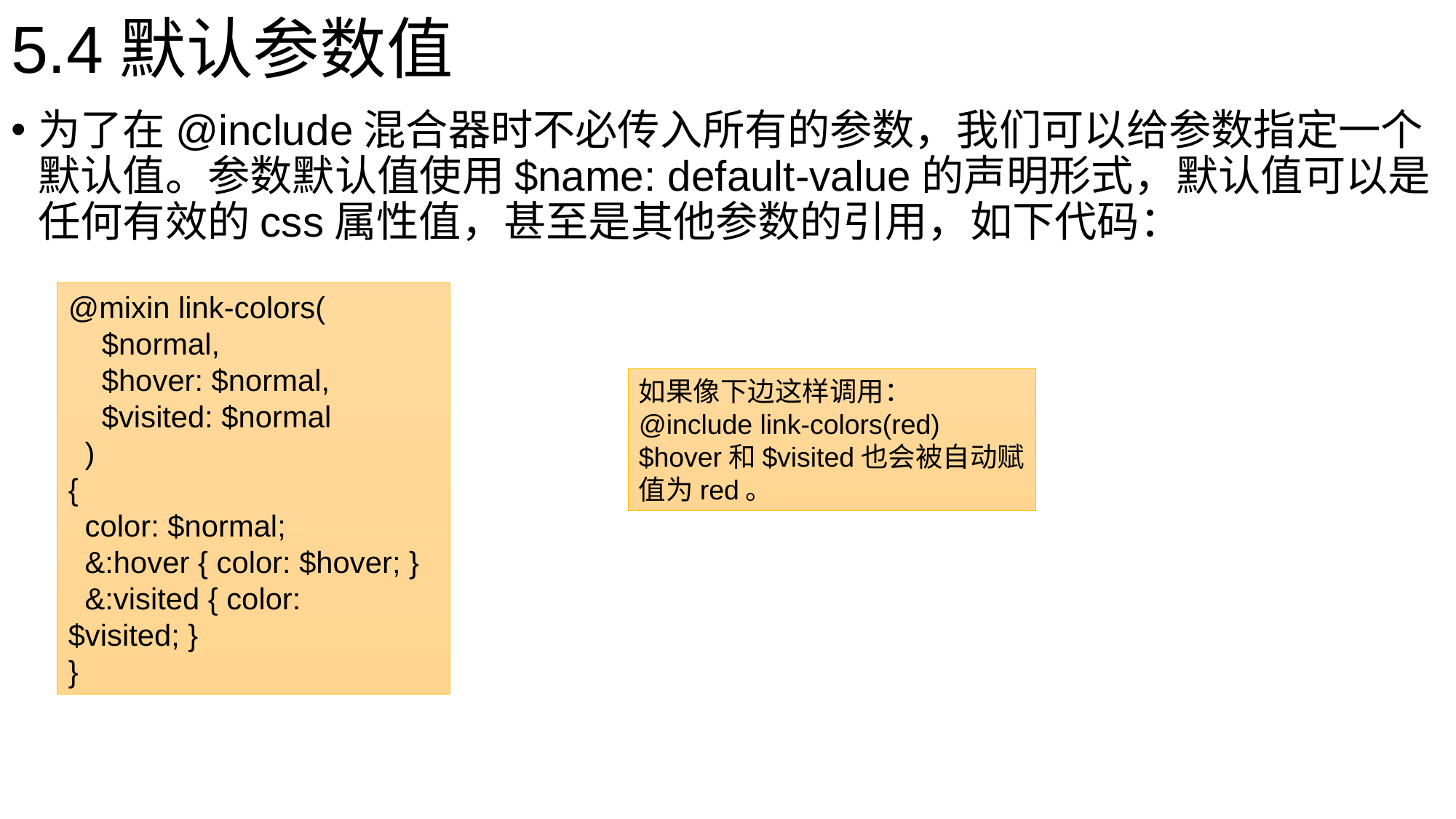

# 5.4默认参数值
为了在@include混合器时不必传入所有的参数，我们可以给参数指定一个默认值。参数默认值使用$name: default-value的声明形式，默认值可以是任何有效的css属性值，甚至是其他参数的引用，如下代码：
@mixin link-colors(
    $normal,
    $hover: $normal,
    $visited: $normal
  )
{
  color: $normal;
  &:hover { color: $hover; }
  &:visited { color: $visited; }
}
如果像下边这样调用：@include link-colors(red) $hover和$visited也会被自动赋值为red。